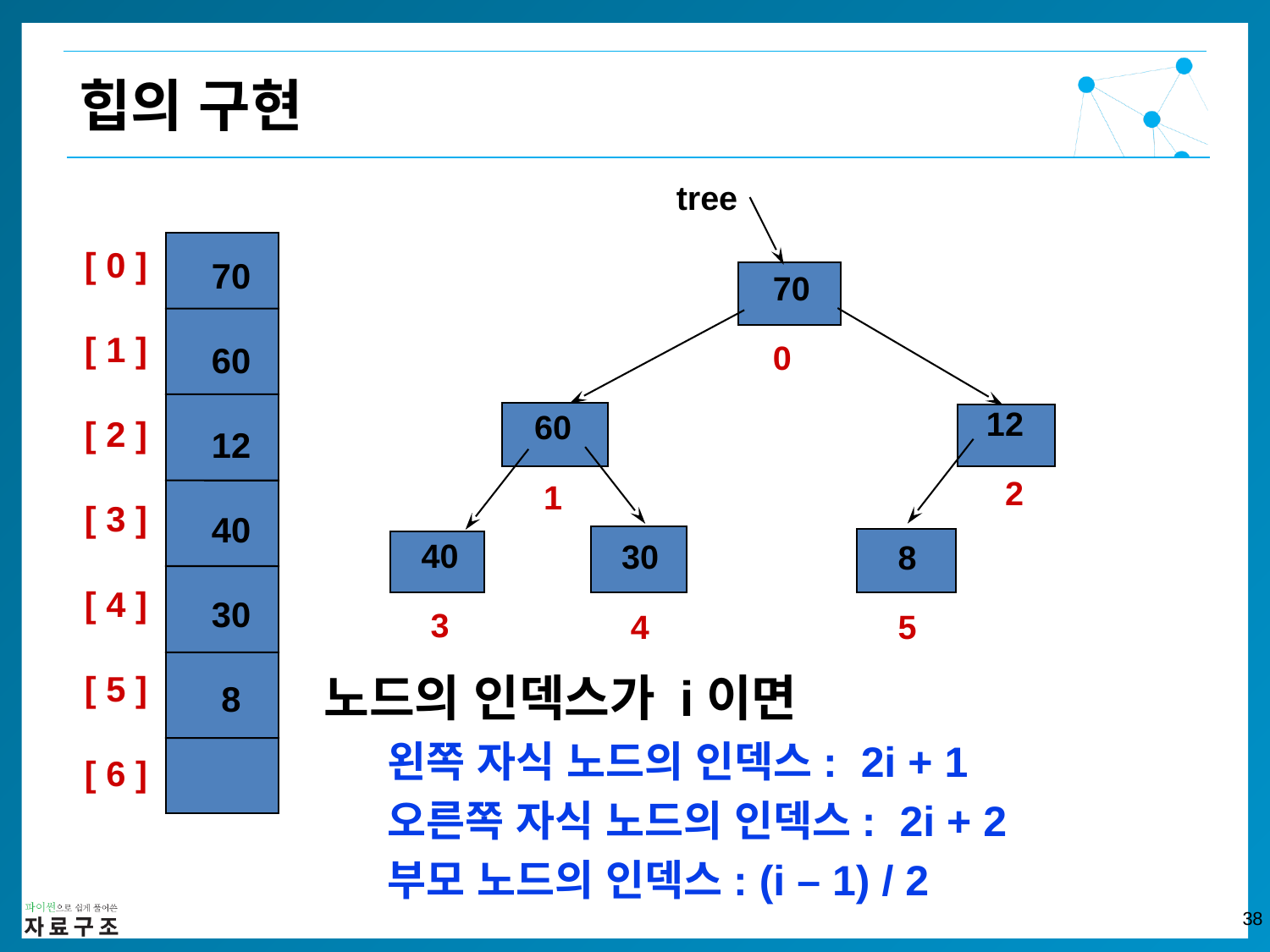

힙의 구현
tree

 70

 0

12

  2
 60

  1

40

 3
30

 4
   8

   5

[ 0 ]

[ 1 ]

[ 2 ]

[ 3 ]

[ 4 ]

[ 5 ]

[ 6 ]
70

60

12

40

30

 8

노드의 인덱스가 i이면
왼쪽 자식 노드의 인덱스:  2i + 1
오른쪽 자식 노드의 인덱스:  2i + 2
부모 노드의 인덱스: (i – 1) / 2